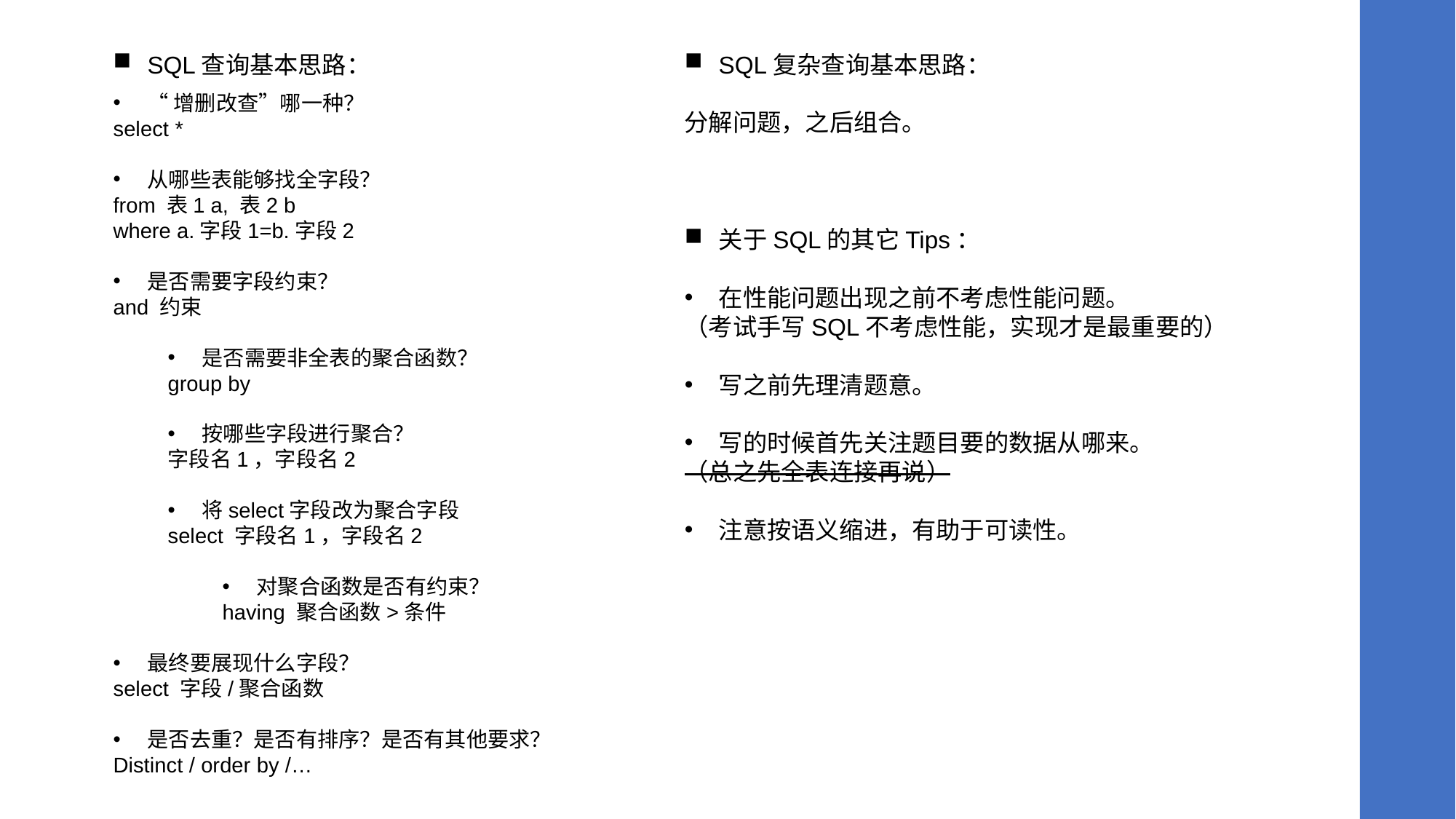

SQL查询基本思路：
SQL复杂查询基本思路：

分解问题，之后组合。

“增删改查”哪一种？
select *

从哪些表能够找全字段？
from 表1 a, 表2 b
where a.字段1=b.字段2

是否需要字段约束？
and 约束

是否需要非全表的聚合函数？
group by

按哪些字段进行聚合？
字段名1，字段名2

将select字段改为聚合字段
select 字段名1，字段名2

对聚合函数是否有约束？
having 聚合函数>条件

最终要展现什么字段？
select 字段/聚合函数

是否去重？是否有排序？是否有其他要求？
Distinct / order by /…
关于SQL的其它Tips：

在性能问题出现之前不考虑性能问题。
（考试手写SQL不考虑性能，实现才是最重要的）

写之前先理清题意。

写的时候首先关注题目要的数据从哪来。
（总之先全表连接再说）

注意按语义缩进，有助于可读性。